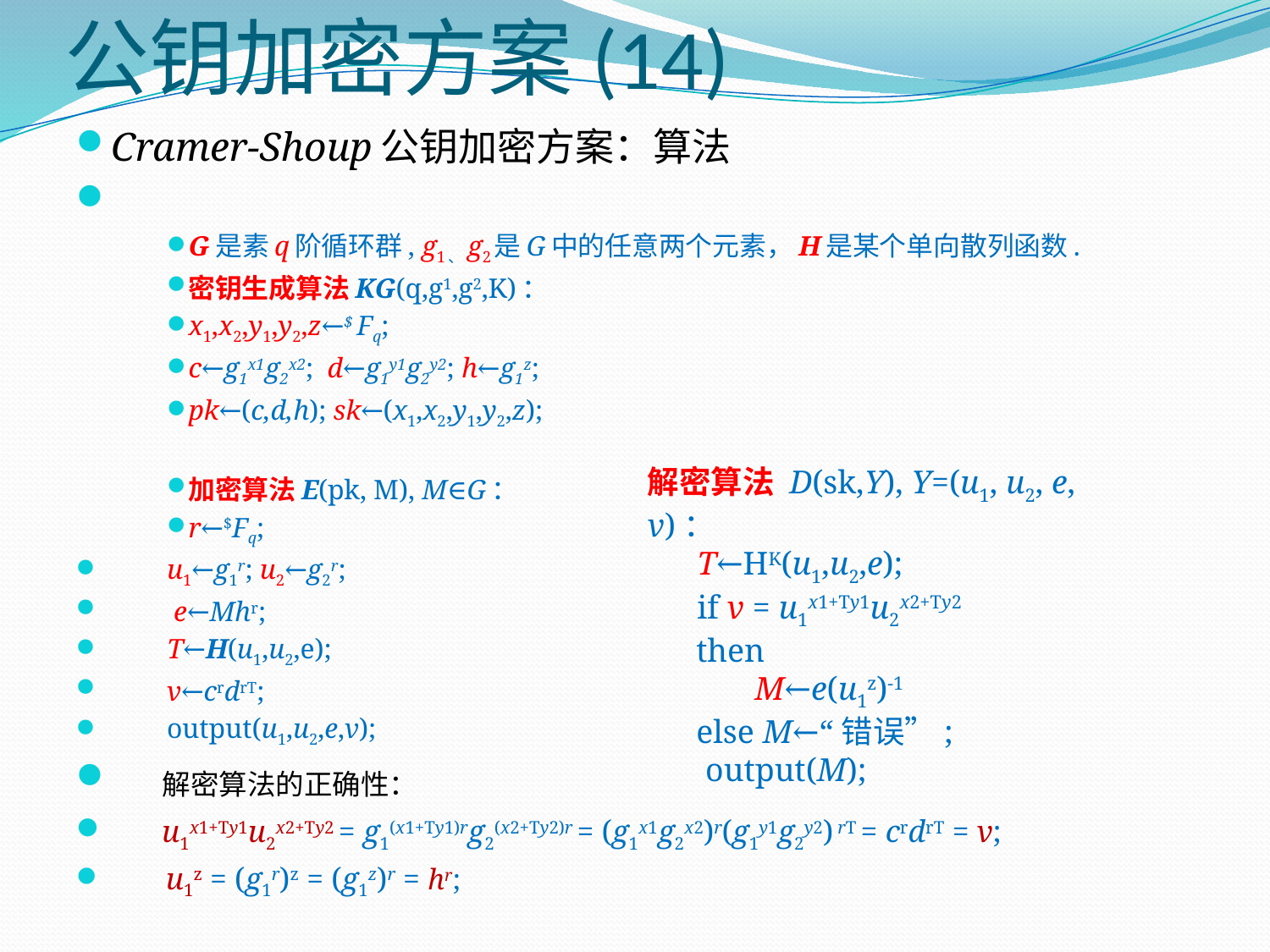

# 公钥加密方案(14)
Cramer-Shoup公钥加密方案：算法

G是素q阶循环群, g1、g2是G中的任意两个元素，H是某个单向散列函数.
密钥生成算法KG(q,g1,g2,K)：
x1,x2,y1,y2,z←$ Fq;
c←g1x1g2x2;  d←g1y1g2y2; h←g1z;
pk←(c,d,h); sk←(x1,x2,y1,y2,z);

加密算法E(pk, M), M∈G：
r←$Fq;
        u1←g1r; u2←g2r;
         e←Mhr;
        T←H(u1,u2,e);
        v←crdrT;
        output(u1,u2,e,v);
     解密算法的正确性：
      u1x1+Ty1u2x2+Ty2 = g1(x1+Ty1)rg2(x2+Ty2)r = (g1x1g2x2)r(g1y1g2y2) rT = crdrT = v;
       u1z = (g1r)z = (g1z)r = hr;

解密算法 D(sk,Y), Y=(u1, u2, e, v)：
      T←HK(u1,u2,e);
      if v = u1x1+Ty1u2x2+Ty2
          then
             M←e(u1z)-1
          else M←“错误”;
       output(M);